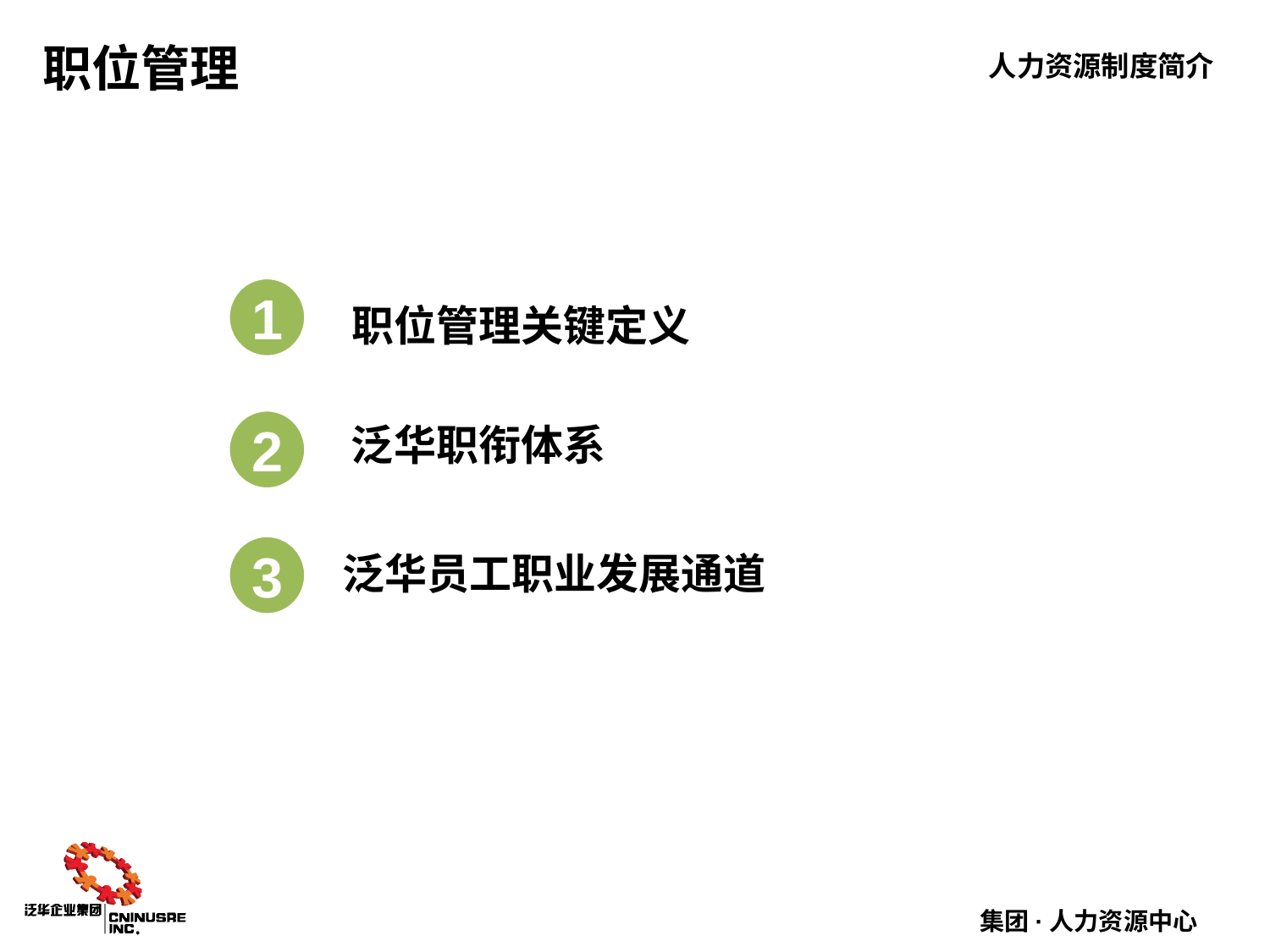

# 职位管理
1
2
3
职位管理关键定义
泛华职衔体系
泛华员工职业发展通道